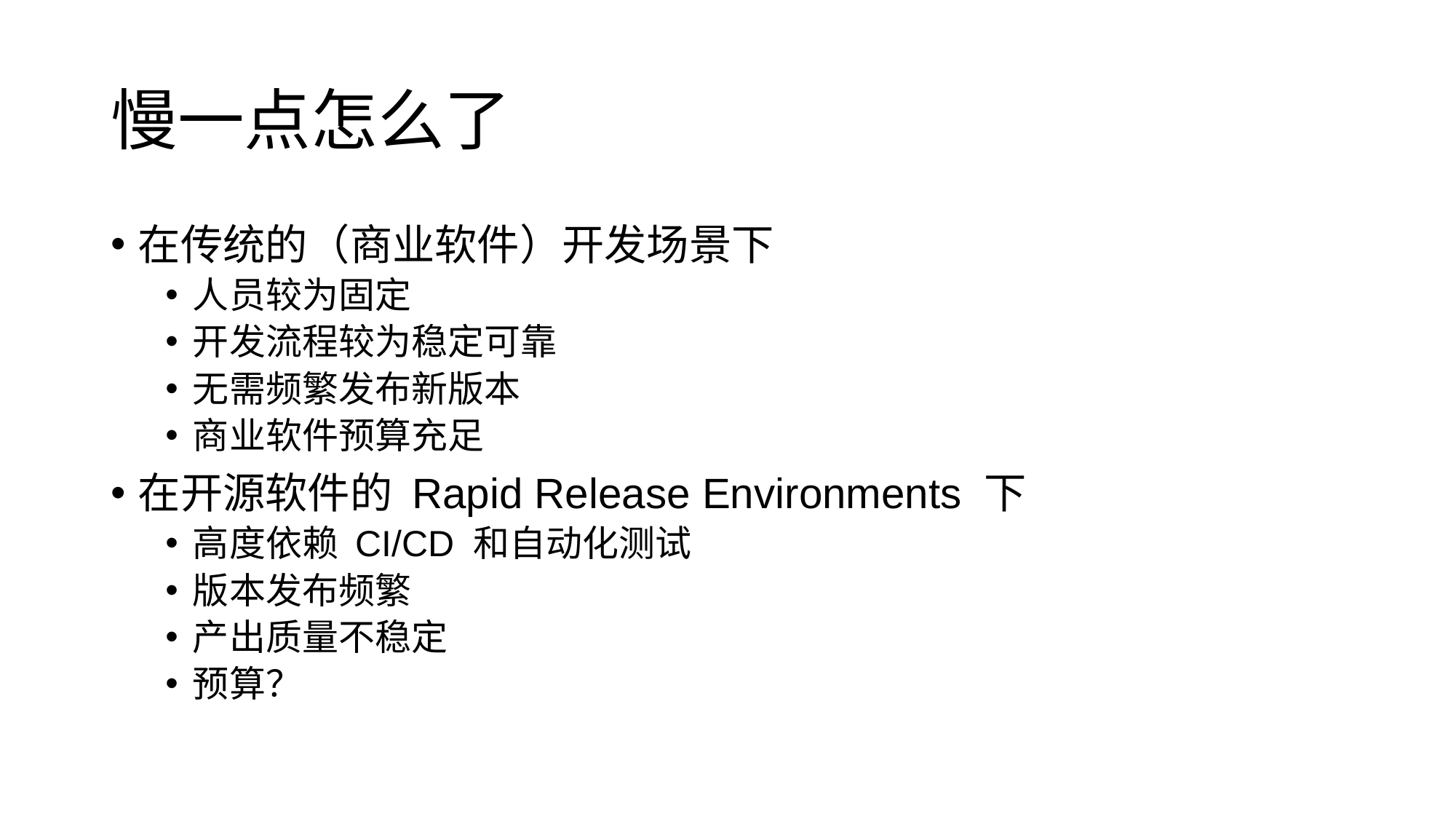

# 慢一点怎么了
在传统的（商业软件）开发场景下
人员较为固定
开发流程较为稳定可靠
无需频繁发布新版本
商业软件预算充足
在开源软件的 Rapid Release Environments 下
高度依赖 CI/CD 和自动化测试
版本发布频繁
产出质量不稳定
预算？